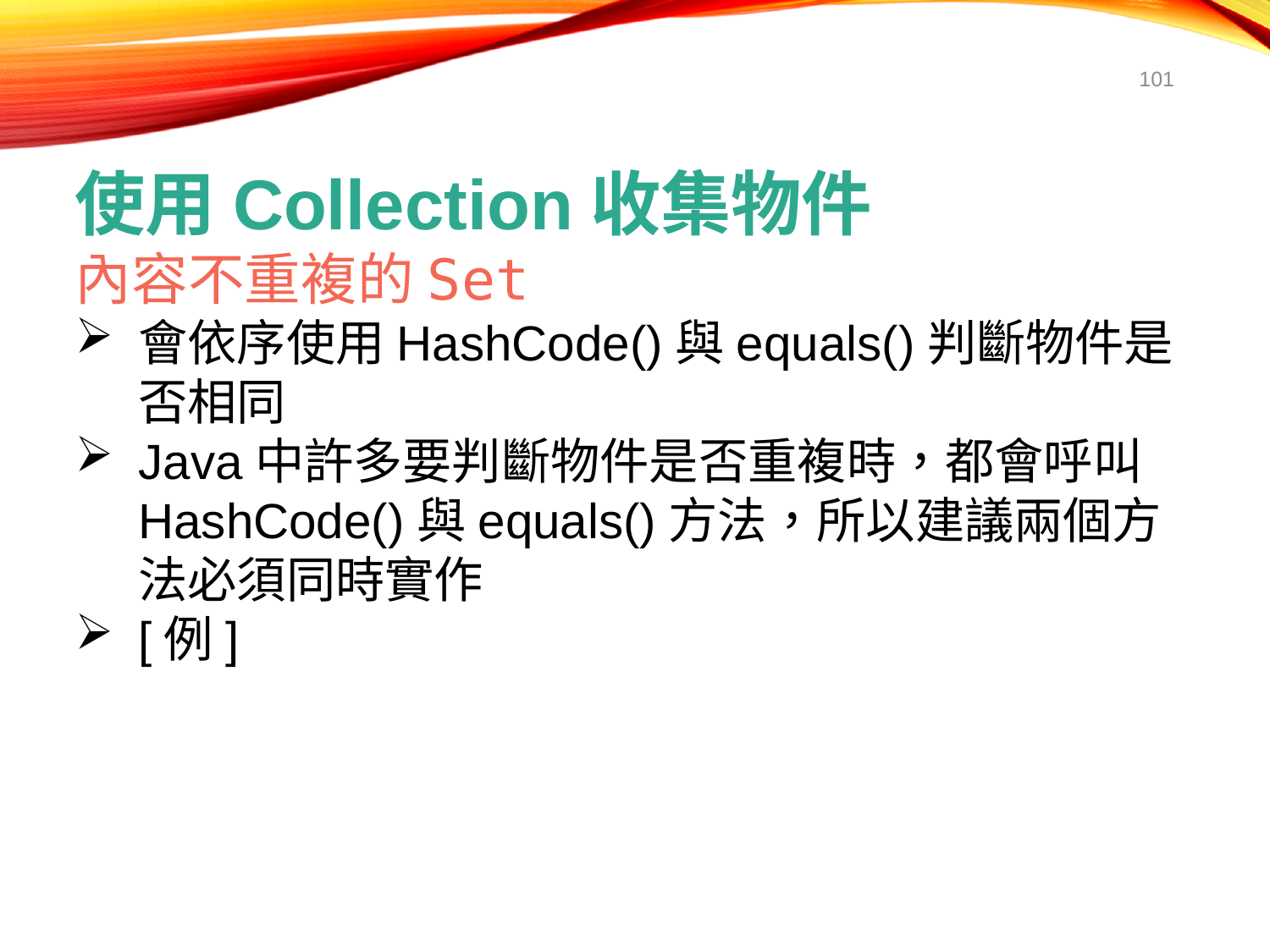

101
使用Collection收集物件
內容不重複的Set
會依序使用HashCode()與equals()判斷物件是否相同
Java中許多要判斷物件是否重複時，都會呼叫HashCode()與equals()方法，所以建議兩個方法必須同時實作
[例]